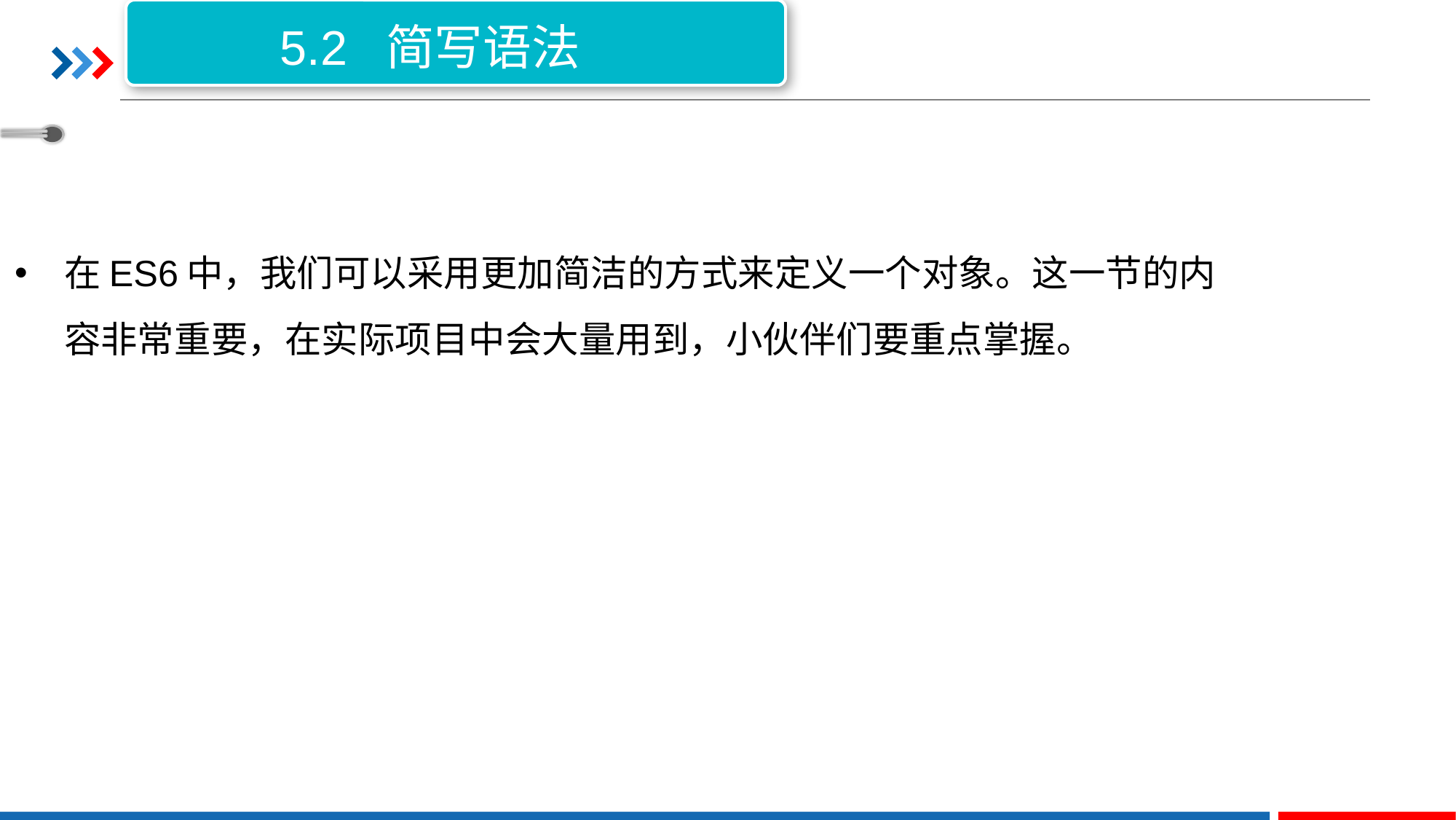

5.2  简写语法

在ES6中，我们可以采用更加简洁的方式来定义一个对象。这一节的内容非常重要，在实际项目中会大量用到，小伙伴们要重点掌握。